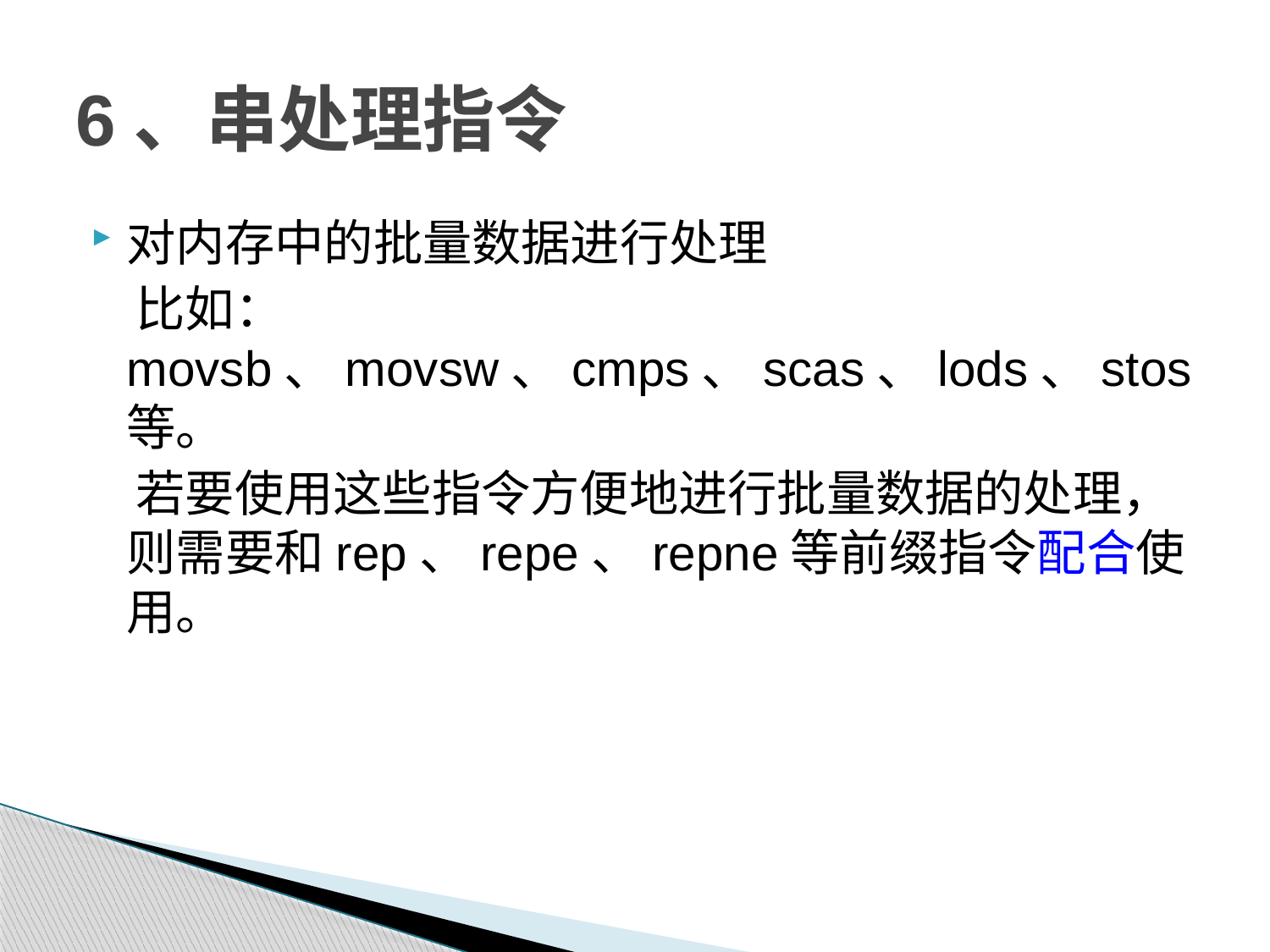

# 6、串处理指令
对内存中的批量数据进行处理
   比如：movsb、movsw、cmps、scas、lods、stos等。
   若要使用这些指令方便地进行批量数据的处理，则需要和rep、repe、repne等前缀指令配合使用。